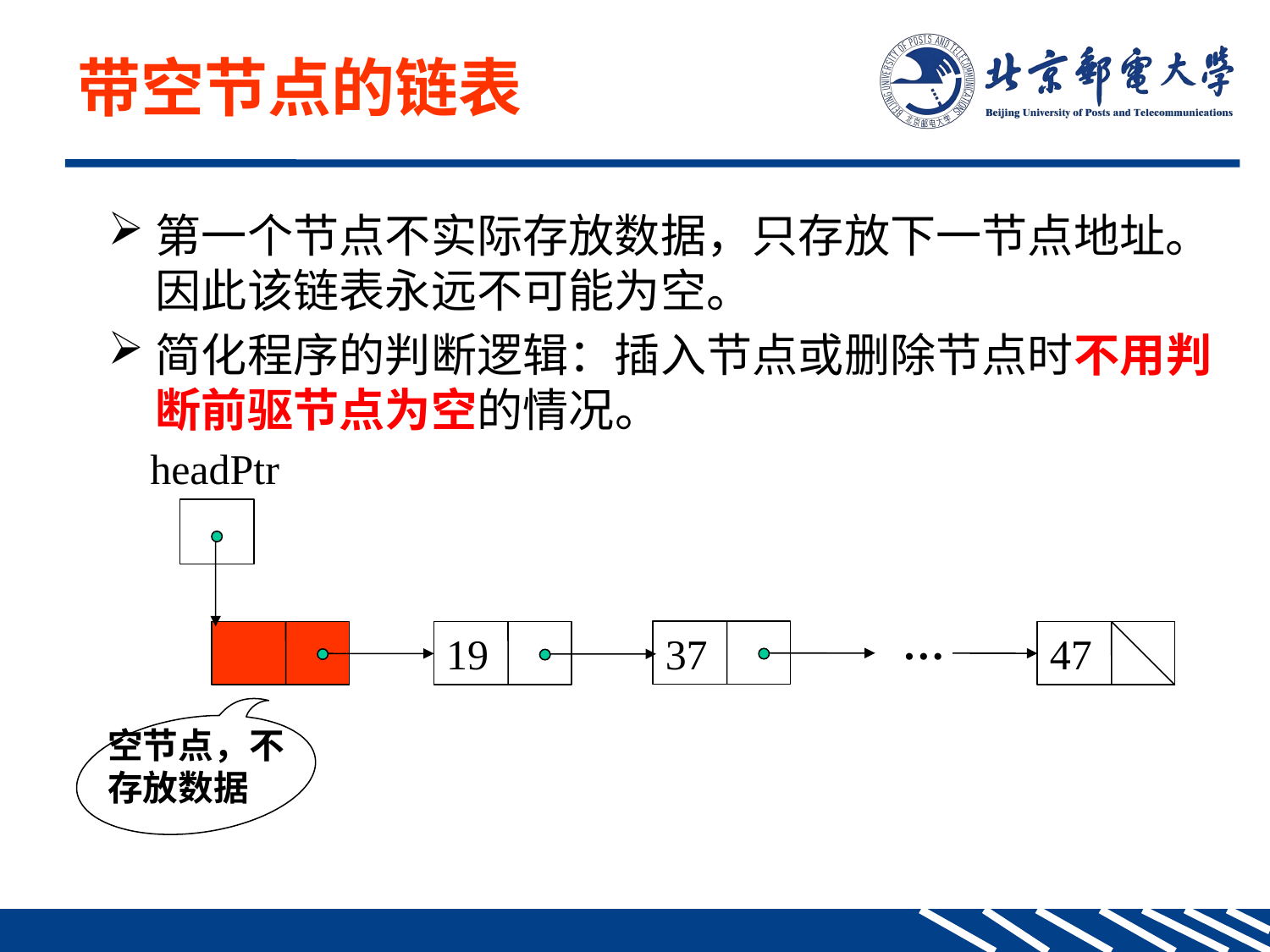

带空节点的链表
第一个节点不实际存放数据，只存放下一节点地址。因此该链表永远不可能为空。
简化程序的判断逻辑：插入节点或删除节点时不用判断前驱节点为空的情况。
headPtr

…
37

19

47

空节点，不存放数据